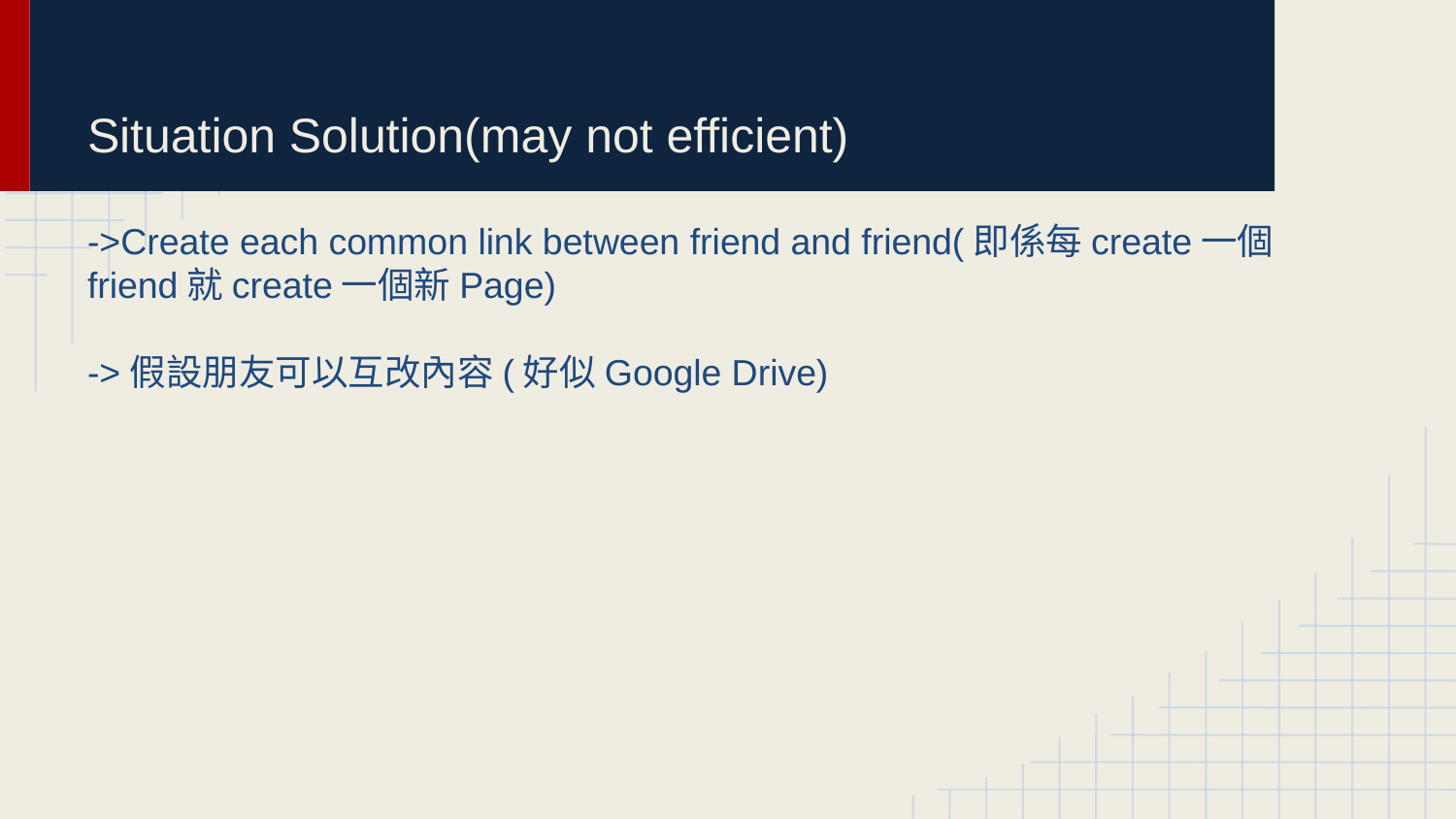

# Situation Solution(may not efficient)
->Create each common link between friend and friend(即係每create一個friend就create一個新Page)

->假設朋友可以互改內容(好似Google Drive)